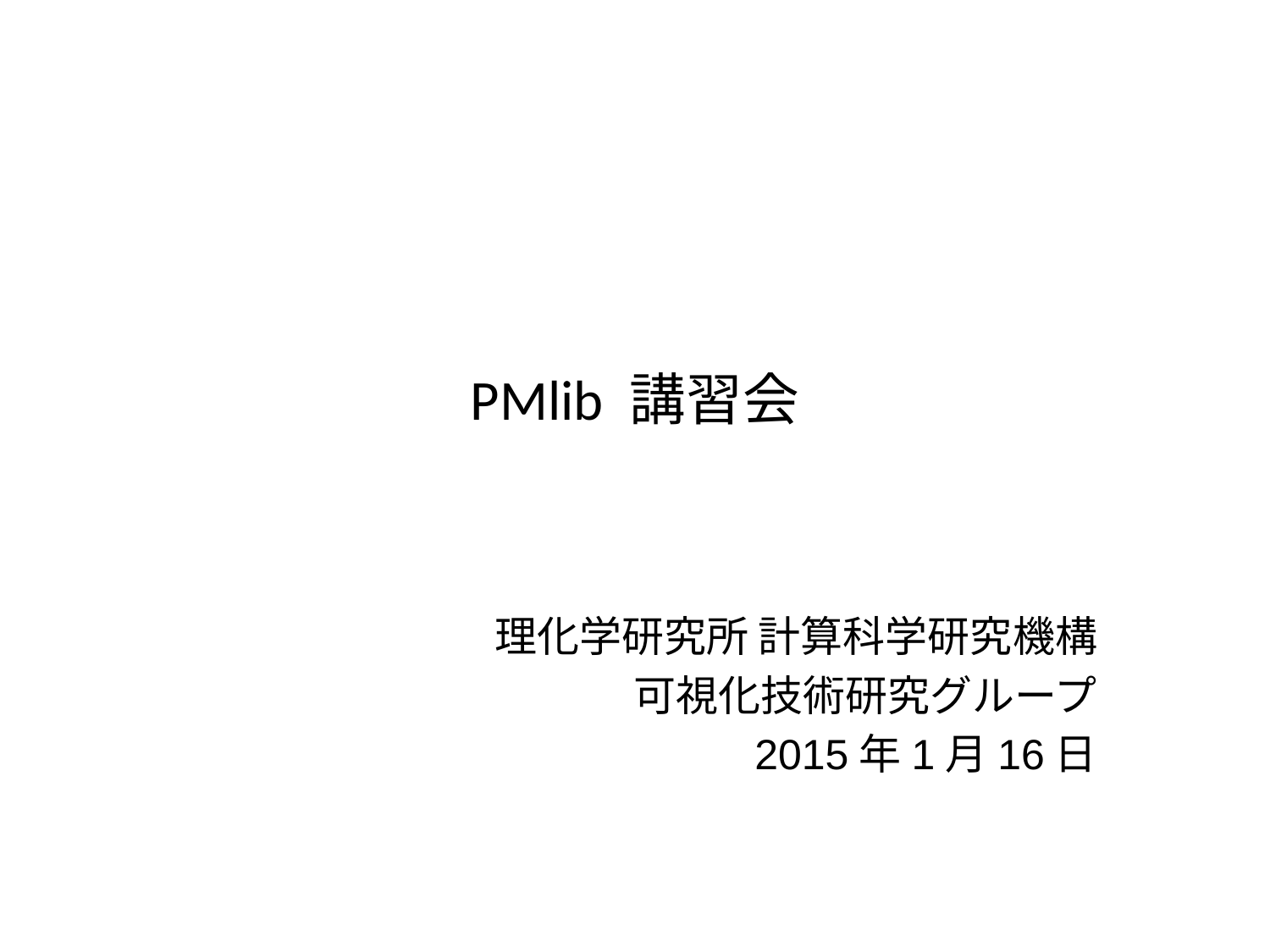

# PMlib 講習会
理化学研究所 計算科学研究機構
可視化技術研究グループ
2015年1月16日